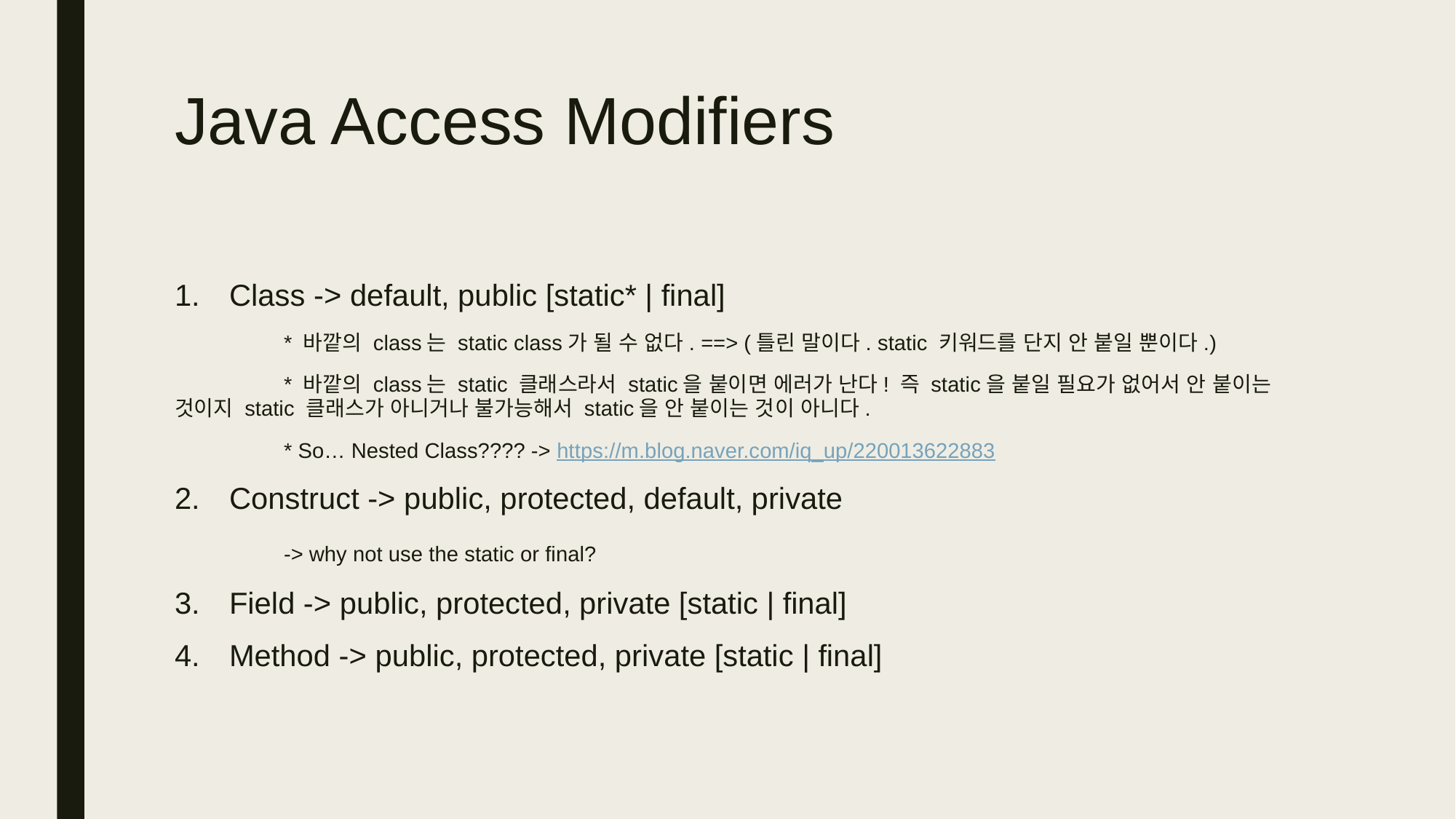

# Java Access Modifiers
Class -> default, public [static* | final]
	* 바깥의 class는 static class가 될 수 없다. ==> (틀린 말이다. static 키워드를 단지 안 붙일 뿐이다.)
	* 바깥의 class는 static 클래스라서 static을 붙이면 에러가 난다! 즉 static을 붙일 필요가 없어서 안 붙이는 것이지 static 클래스가 아니거나 불가능해서 static을 안 붙이는 것이 아니다.
	* So… Nested Class???? -> https://m.blog.naver.com/iq_up/220013622883
Construct -> public, protected, default, private
	-> why not use the static or final?
Field -> public, protected, private [static | final]
Method -> public, protected, private [static | final]